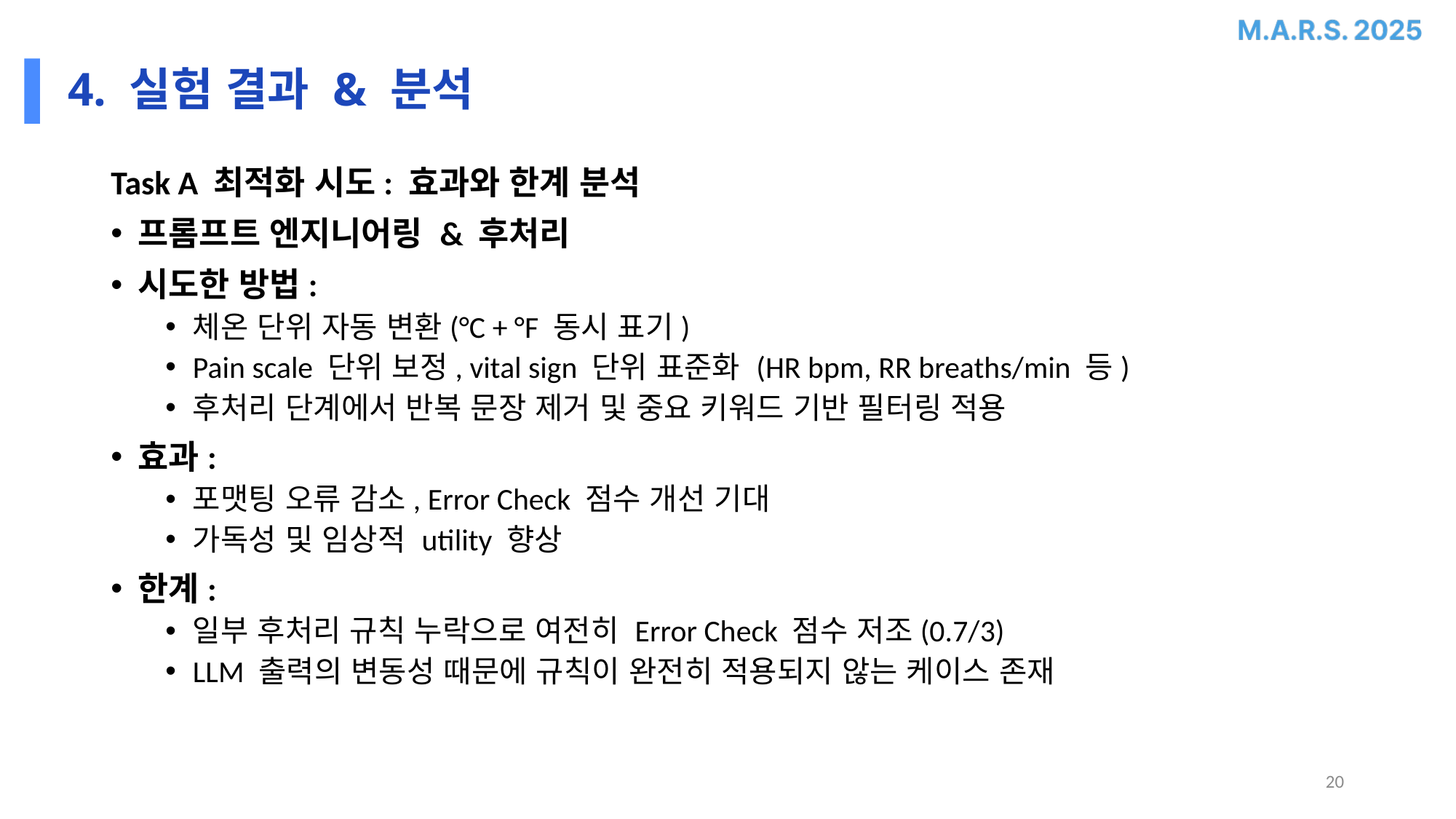

# 4. 실험 결과 & 분석
Task A 최적화 시도: 효과와 한계 분석
프롬프트 엔지니어링 & 후처리
시도한 방법:
체온 단위 자동 변환(°C + °F 동시 표기)
Pain scale 단위 보정, vital sign 단위 표준화 (HR bpm, RR breaths/min 등)
후처리 단계에서 반복 문장 제거 및 중요 키워드 기반 필터링 적용
효과:
포맷팅 오류 감소, Error Check 점수 개선 기대
가독성 및 임상적 utility 향상
한계:
일부 후처리 규칙 누락으로 여전히 Error Check 점수 저조(0.7/3)
LLM 출력의 변동성 때문에 규칙이 완전히 적용되지 않는 케이스 존재

20